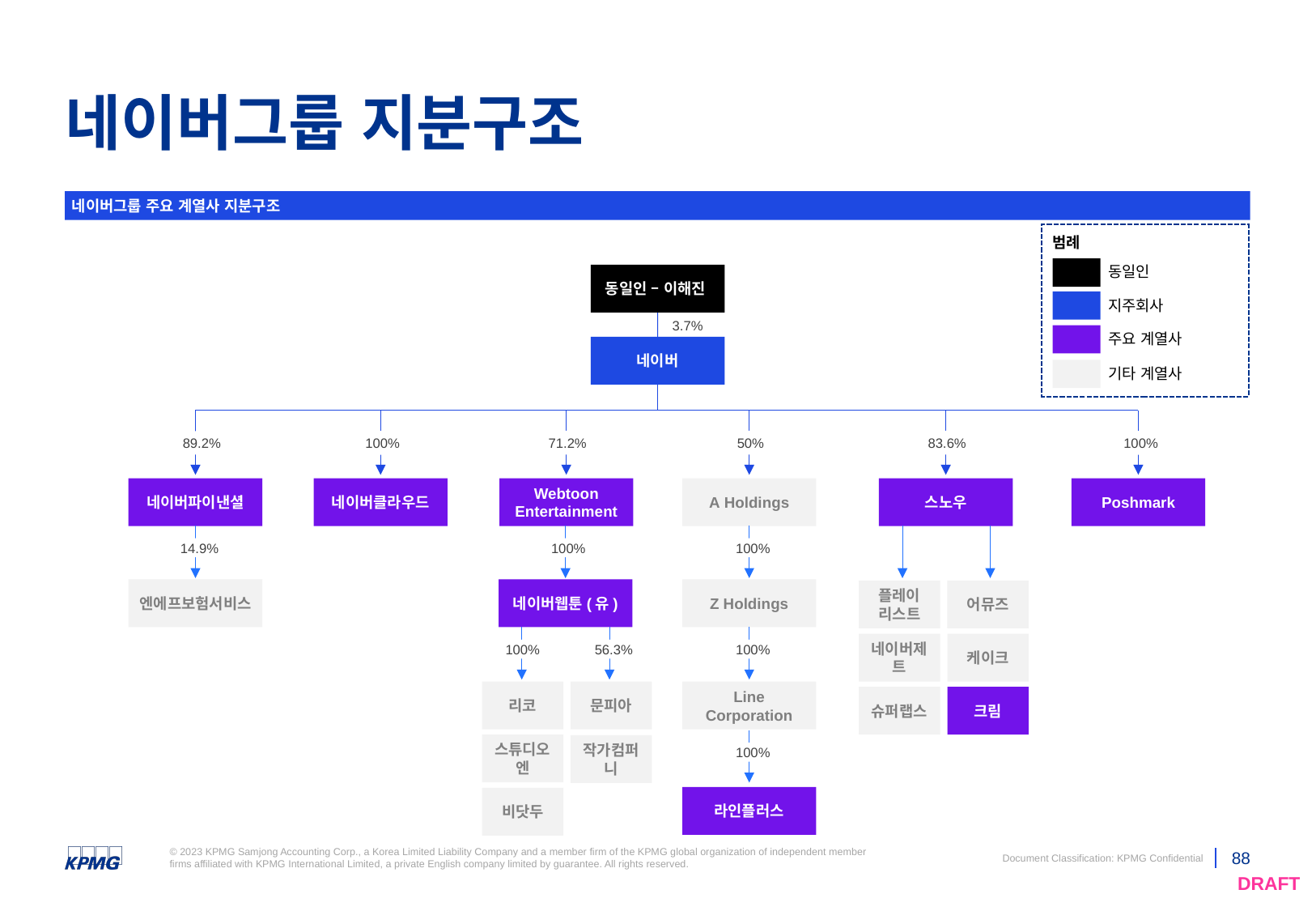

# 네이버그룹 지분구조
네이버그룹 주요 계열사 지분구조

범례
동일인

동일인 – 이해진
지주회사

3.7%
주요 계열사

네이버
기타 계열사

71.2%
50%
83.6%
89.2%
100%
100%
네이버파이낸셜
Poshmark
네이버클라우드
Webtoon Entertainment
A Holdings
스노우
14.9%
100%
100%
엔에프보험서비스
네이버웹툰(유)
Z Holdings
플레이
리스트
어뮤즈
네이버제트
케이크
100%
56.3%
100%
리코
문피아
Line Corporation
슈퍼랩스
크림
스튜디오엔
작가컴퍼니
100%
라인플러스
비닷두